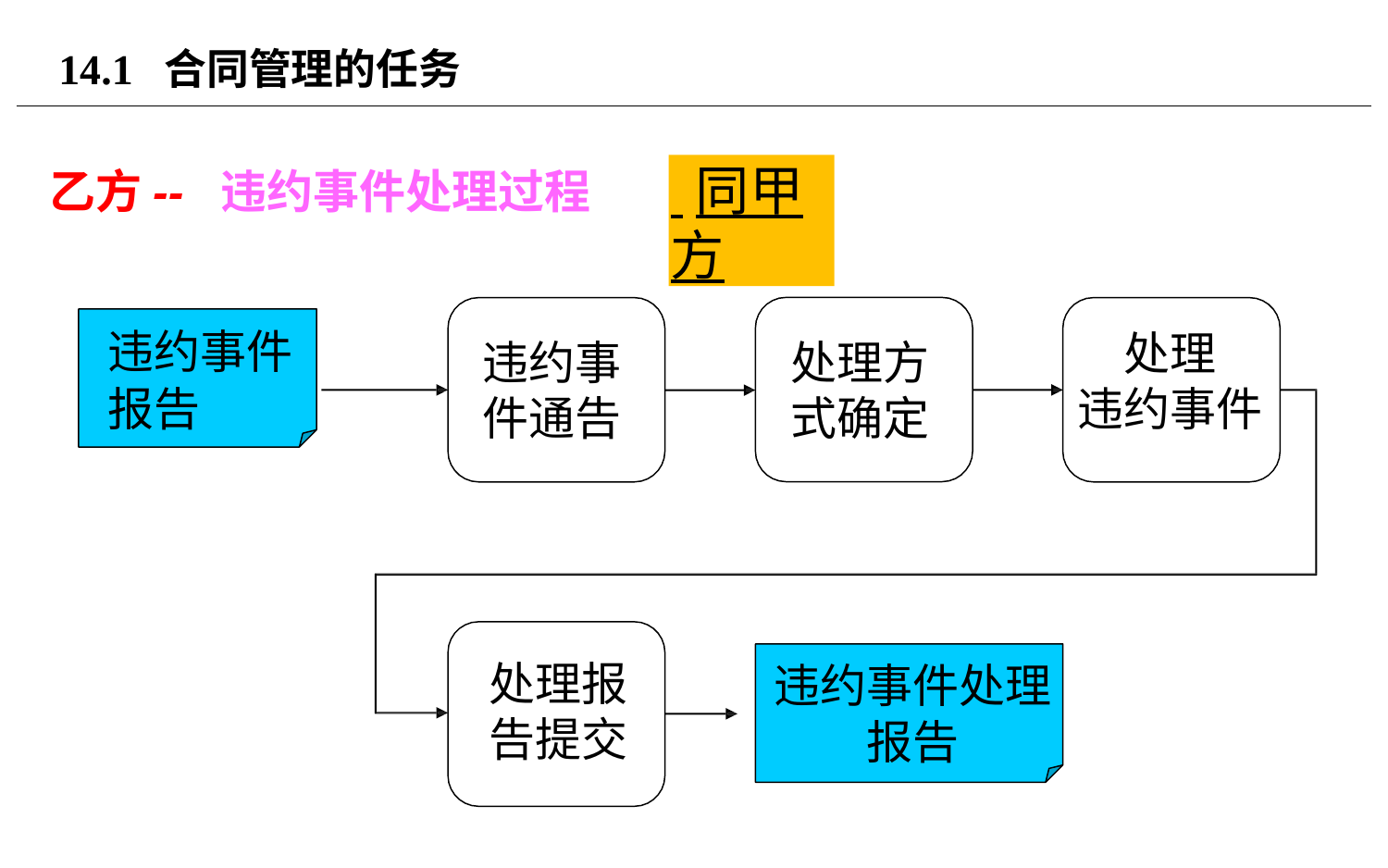

# 14.1  合同管理的任务
 同甲方
乙方--  违约事件处理过程

违约事件
报告
处理 违约事件
处理方 式确定
违约事 件通告

处理报 告提交
违约事件处理
报告